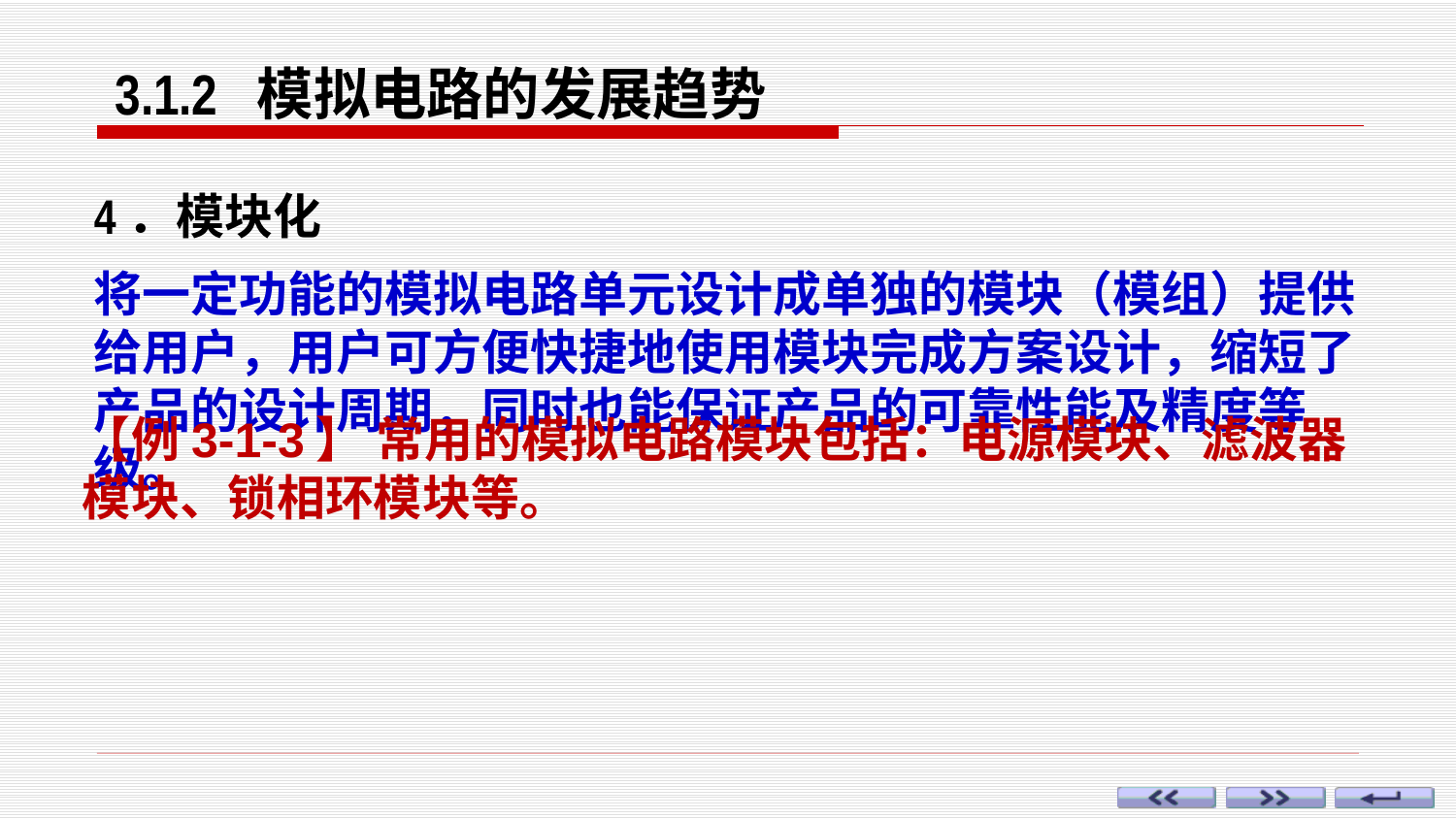

3.1.2  模拟电路的发展趋势
4．模块化
将一定功能的模拟电路单元设计成单独的模块（模组）提供给用户，用户可方便快捷地使用模块完成方案设计，缩短了产品的设计周期，同时也能保证产品的可靠性能及精度等级。
【例3-1-3】 常用的模拟电路模块包括：电源模块、滤波器模块、锁相环模块等。